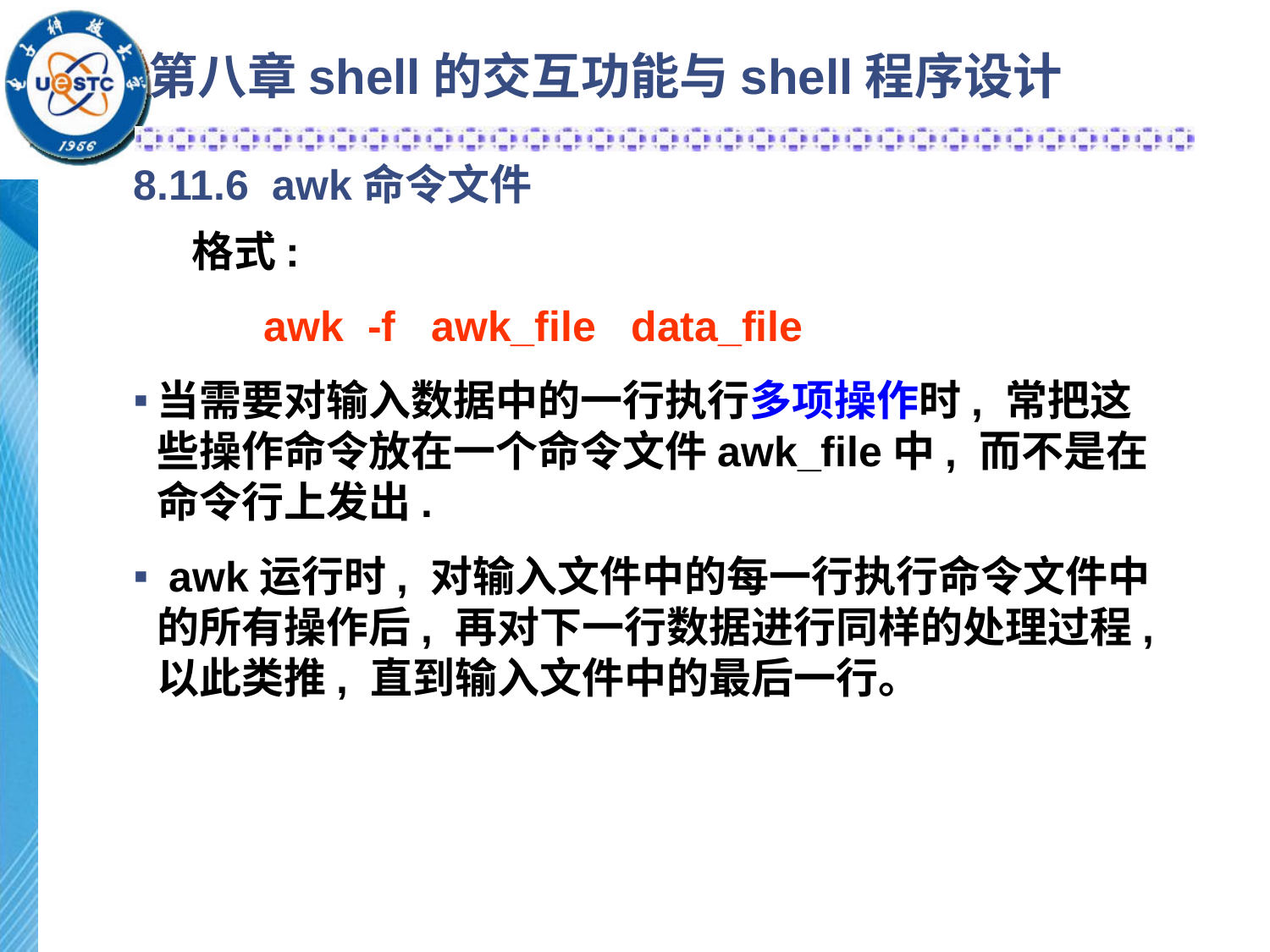

第八章shell的交互功能与shell程序设计
8.11.6  awk命令文件
     格式:
           awk  -f   awk_file   data_file
当需要对输入数据中的一行执行多项操作时, 常把这些操作命令放在一个命令文件awk_file中, 而不是在命令行上发出.
 awk运行时, 对输入文件中的每一行执行命令文件中的所有操作后, 再对下一行数据进行同样的处理过程, 以此类推, 直到输入文件中的最后一行。